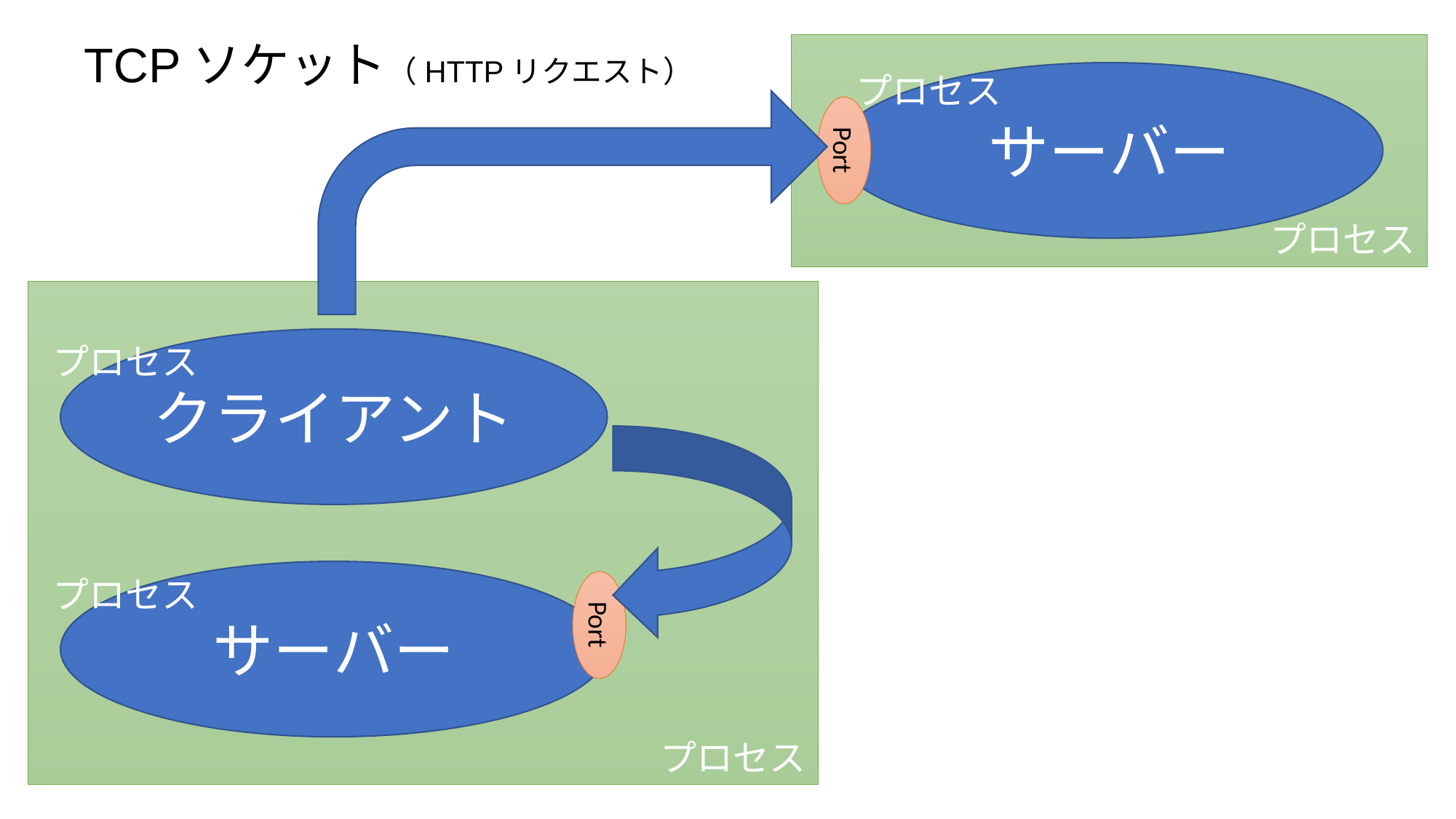

TCPソケット（HTTPリクエスト）

プロセス
サーバー
Port
プロセス

クライアント
プロセス

サーバー
プロセス
Port
プロセス